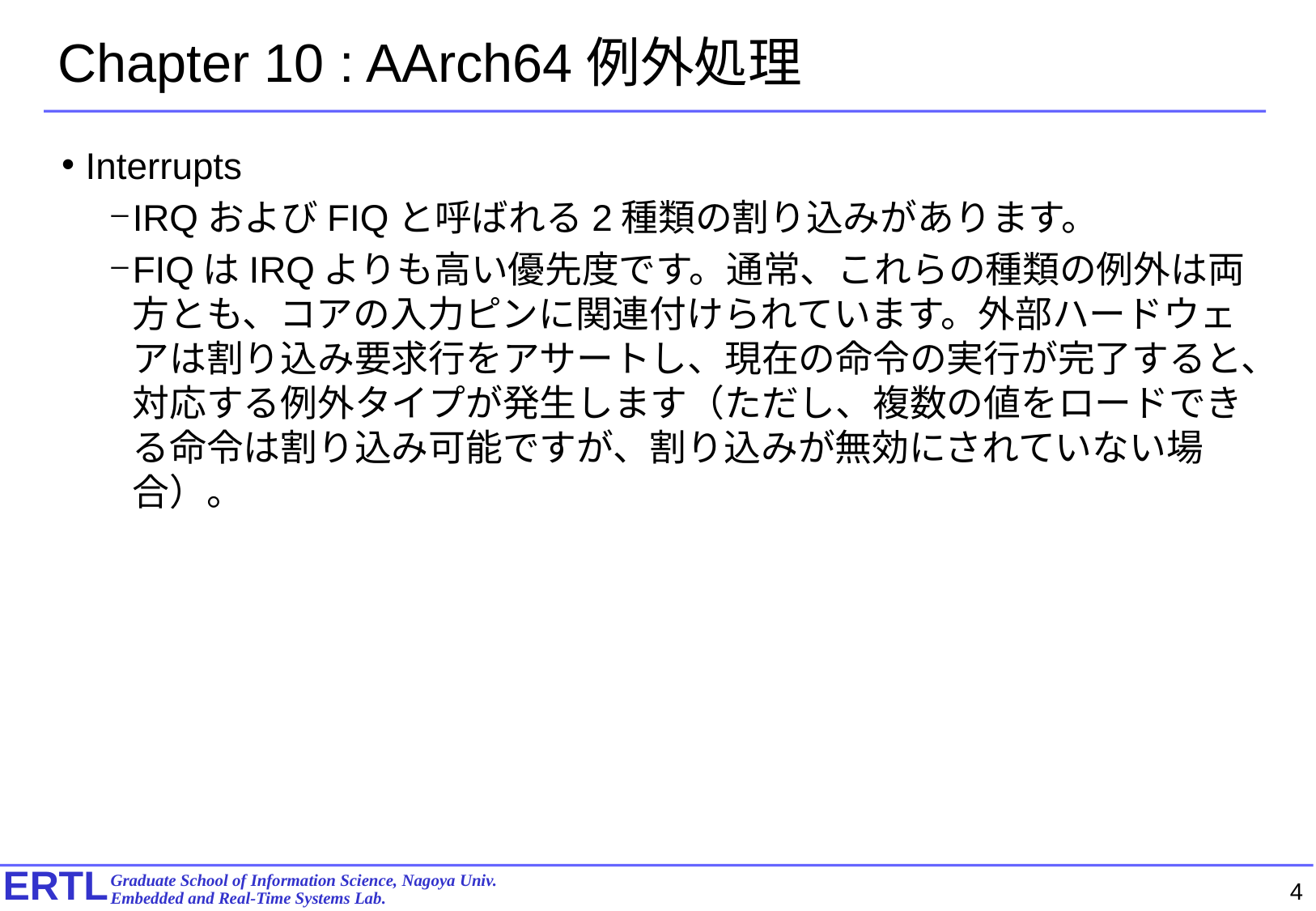

# Chapter 10 : AArch64例外処理
Interrupts
IRQおよびFIQと呼ばれる2種類の割り込みがあります。
FIQはIRQよりも高い優先度です。通常、これらの種類の例外は両方とも、コアの入力ピンに関連付けられています。外部ハードウェアは割り込み要求行をアサートし、現在の命令の実行が完了すると、対応する例外タイプが発生します（ただし、複数の値をロードできる命令は割り込み可能ですが、割り込みが無効にされていない場合）。
4